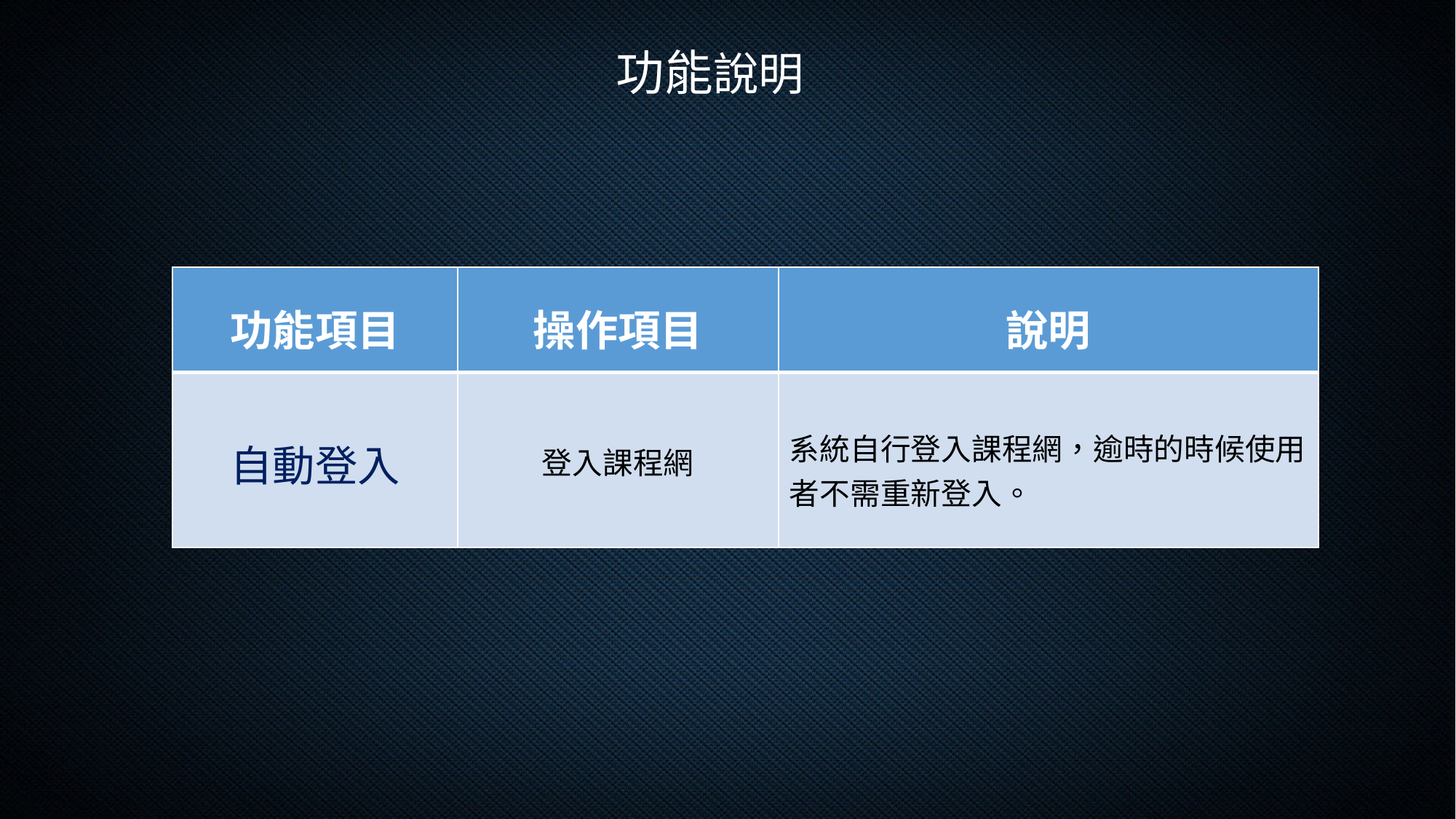

功能說明
| 功能項目 | 操作項目 | 說明 |
| --- | --- | --- |
| 自動登入 | 登入課程網 | 系統自行登入課程網，逾時的時候使用者不需重新登入。 |